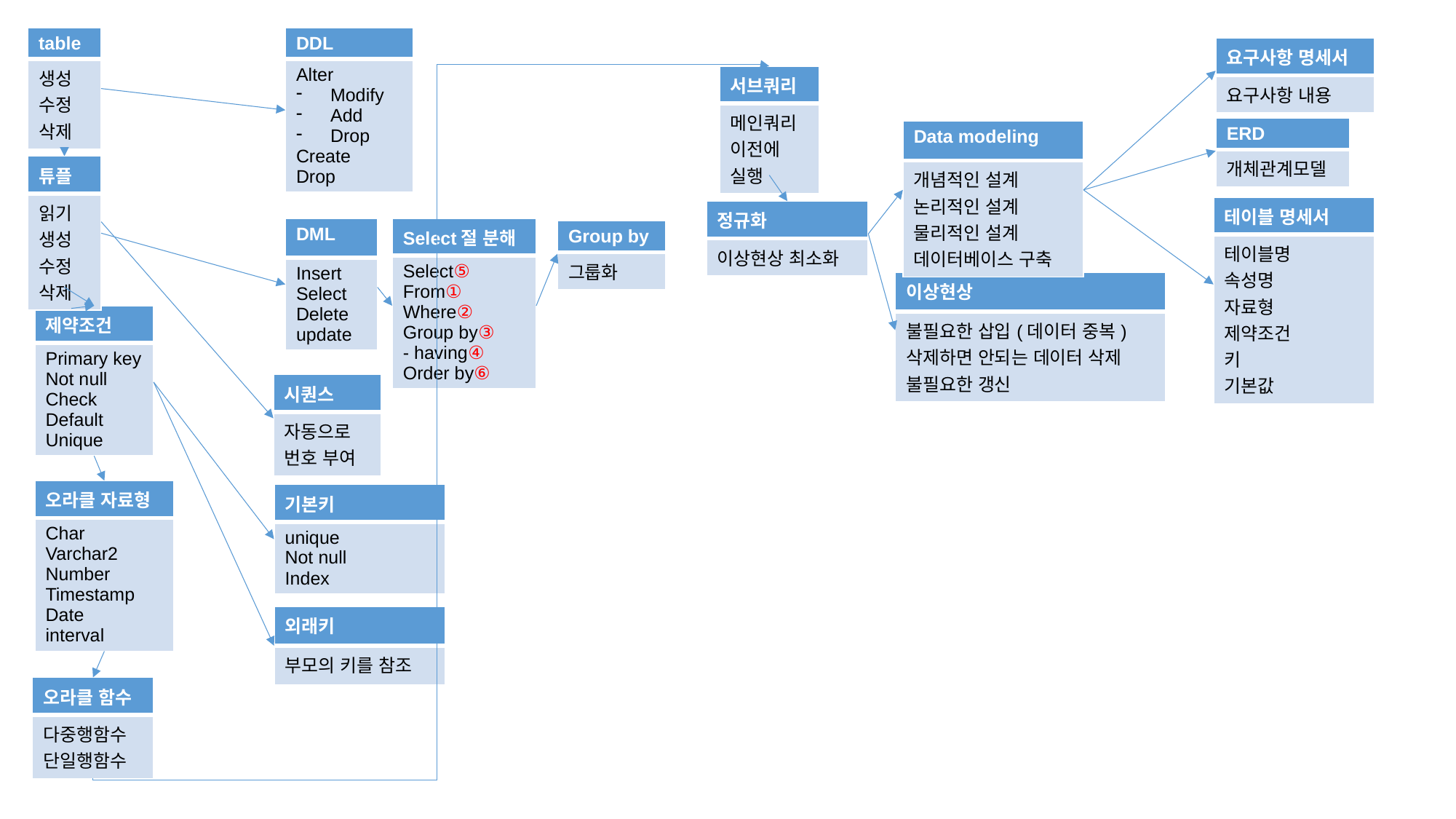

| table |
| --- |
| 생성 수정 삭제 |
| DDL |
| --- |
| Alter Modify Add Drop Create Drop |
| 요구사항 명세서 |
| --- |
| 요구사항 내용 |
| 서브쿼리 |
| --- |
| 메인쿼리 이전에 실행 |
| ERD |
| --- |
| 개체관계모델 |
| Data modeling |
| --- |
| 개념적인 설계 논리적인 설계 물리적인 설계 데이터베이스 구축 |
| 튜플 |
| --- |
| 읽기 생성 수정 삭제 |
| 테이블 명세서 |
| --- |
| 테이블명 속성명 자료형 제약조건 키 기본값 |
| 정규화 |
| --- |
| 이상현상 최소화 |
| DML |
| --- |
| Insert Select Delete update |
| Select절 분해 |
| --- |
| Select⑤ From① Where② Group by③ - having④ Order by⑥ |
| Group by |
| --- |
| 그룹화 |
| 이상현상 |
| --- |
| 불필요한 삽입(데이터 중복) 삭제하면 안되는 데이터 삭제 불필요한 갱신 |
| 제약조건 |
| --- |
| Primary key Not null Check Default Unique |
| 시퀀스 |
| --- |
| 자동으로 번호 부여 |
| 오라클 자료형 |
| --- |
| Char Varchar2 Number Timestamp Date interval |
| 기본키 |
| --- |
| unique Not null Index |
| 외래키 |
| --- |
| 부모의 키를 참조 |
| 오라클 함수 |
| --- |
| 다중행함수 단일행함수 |